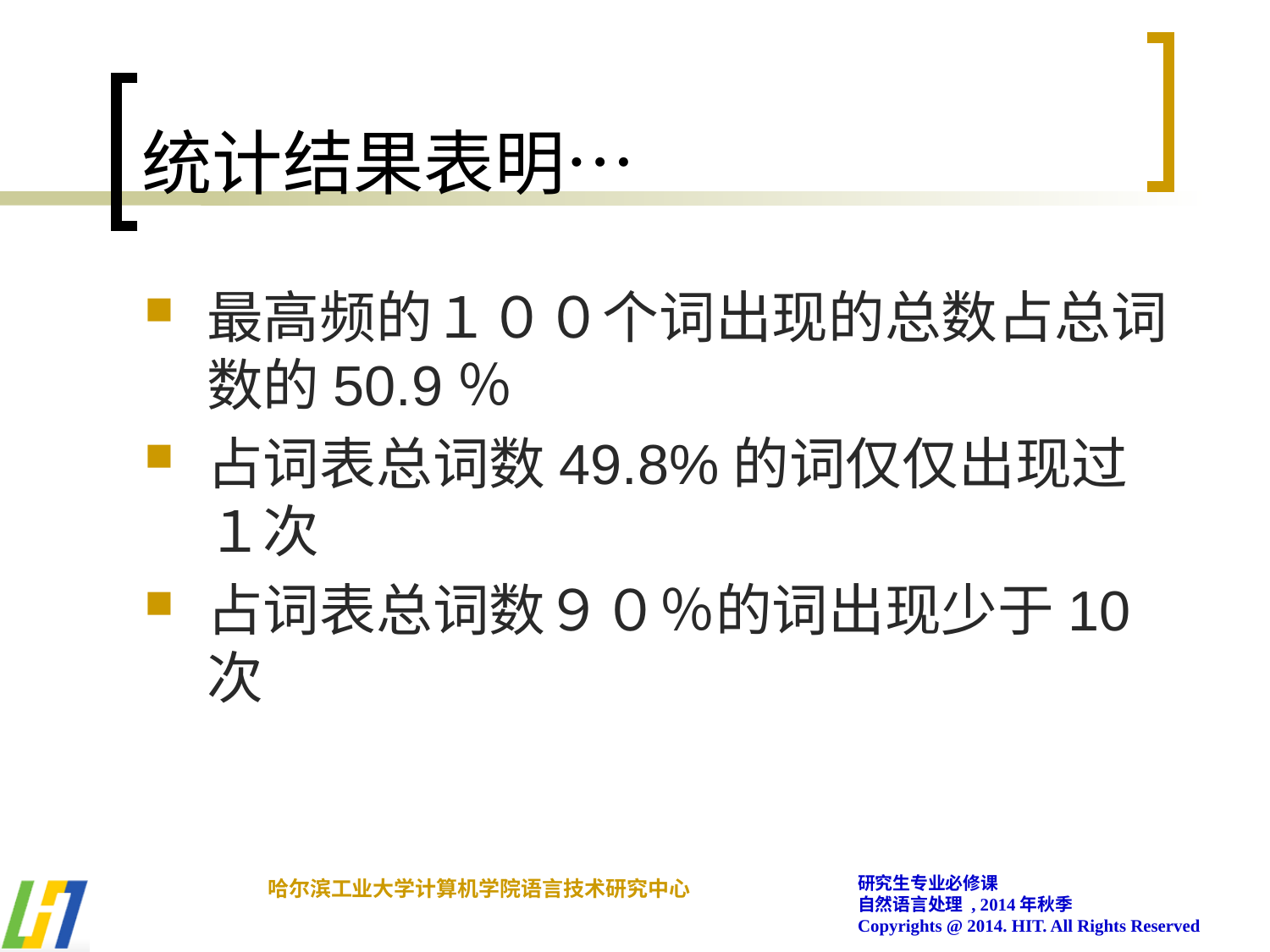

# 统计结果表明…
最高频的１００个词出现的总数占总词数的50.9％
占词表总词数49.8%的词仅仅出现过１次
占词表总词数９０％的词出现少于10次
研究生专业必修课
自然语言处理 , 2014年秋季
Copyrights @ 2014. HIT. All Rights Reserved
哈尔滨工业大学计算机学院语言技术研究中心